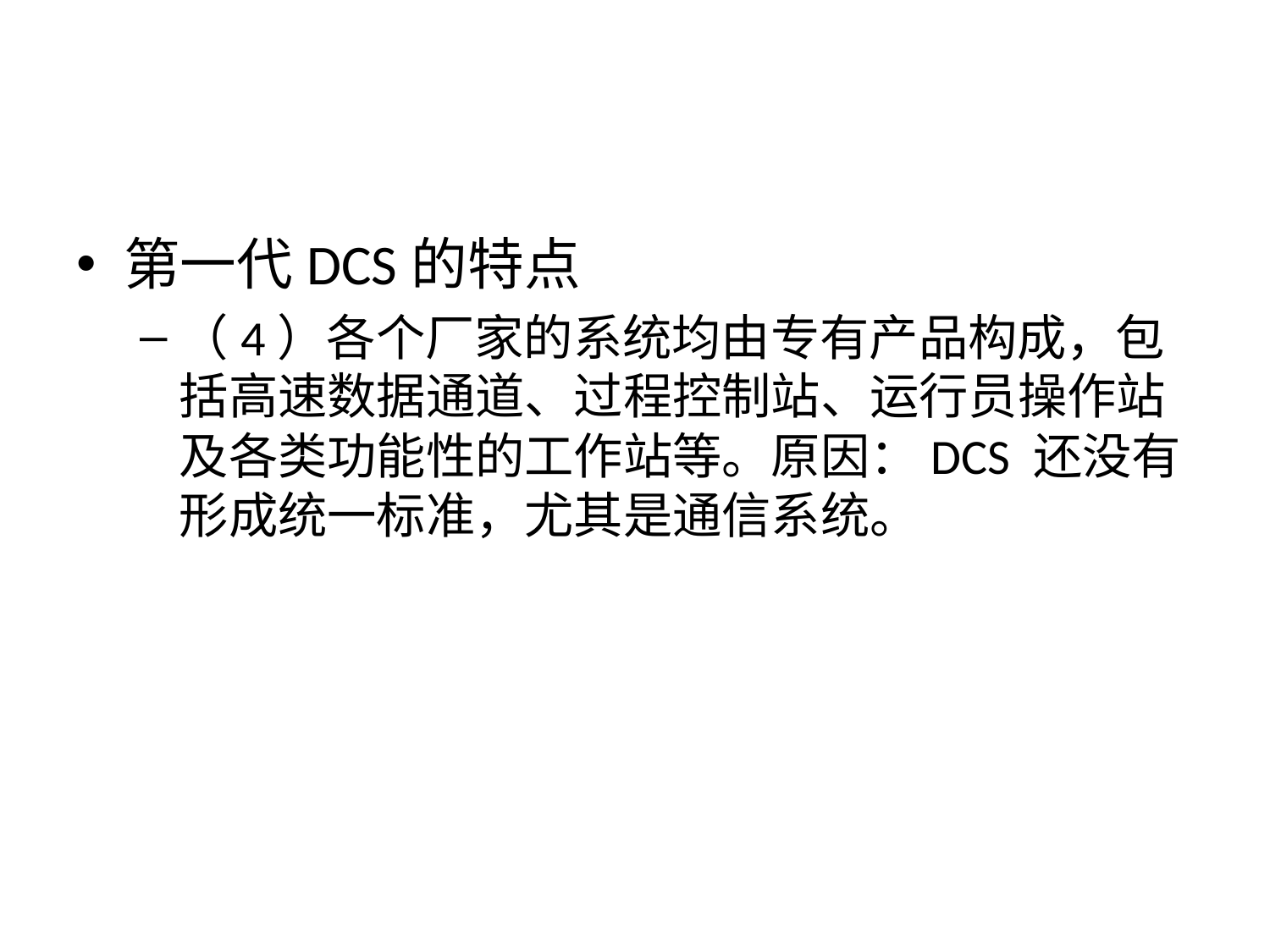

#
第一代DCS的特点
（4）各个厂家的系统均由专有产品构成，包括高速数据通道、过程控制站、运行员操作站及各类功能性的工作站等。原因：DCS 还没有形成统一标准，尤其是通信系统。